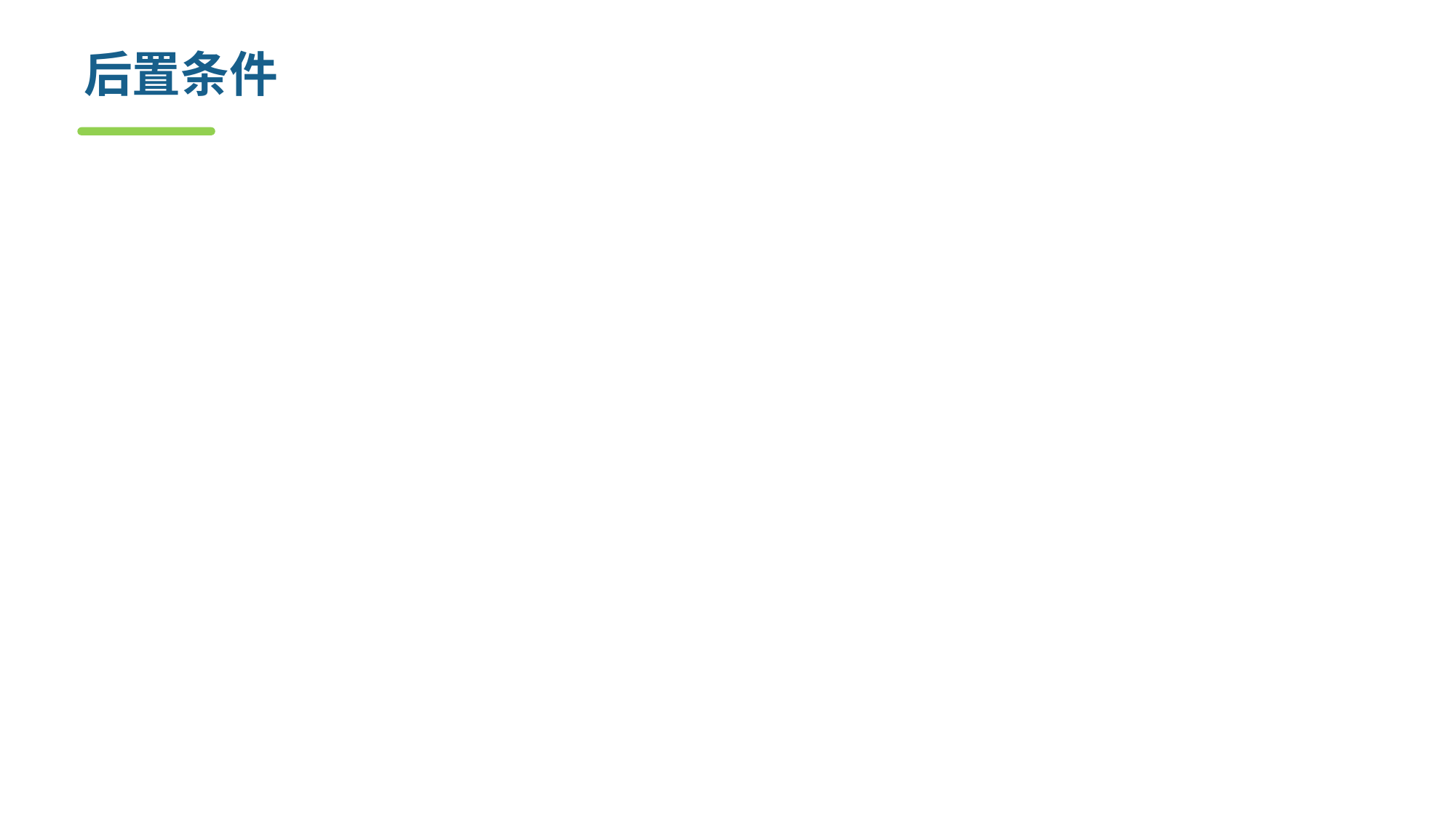

# 后置条件
当use case结束时,后置条件一定为真
用于降低用例事件流的复杂性并提高其可读性
还可用来陈述在用例结束时系统执行的动作
可选的: 仅当需要时才用

示例：
ATM 在用例结束时总是显示“欢迎使用”消息，可将此消息记录在用例后置条件中。
与此类似，如果 ATM 在如提取现金这样的用例结束时总会停止客户交易，则不管事件进程如何，将这种情况记录为用例后置条件。
76